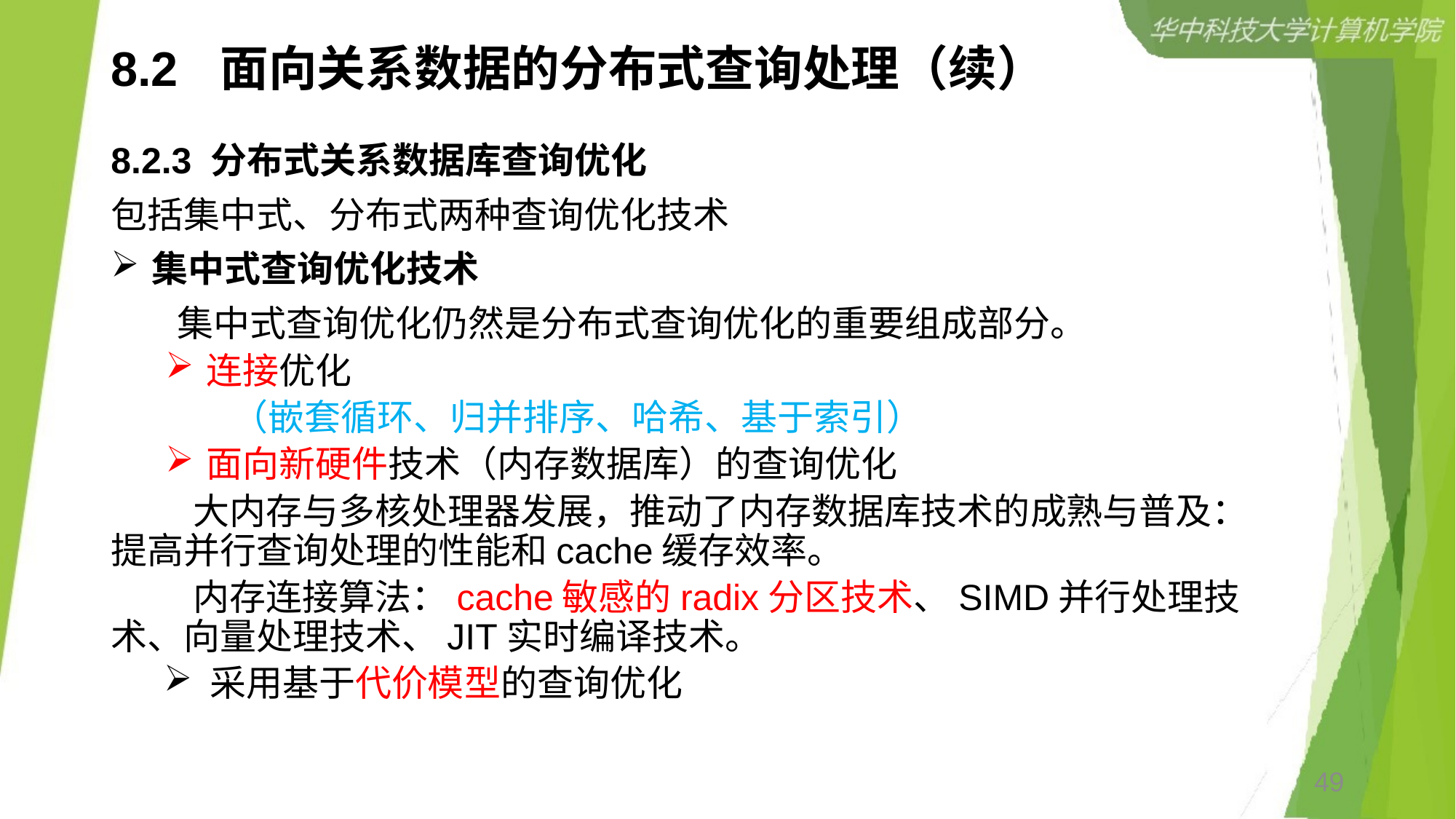

# 8.2	面向关系数据的分布式查询处理（续）
8.2.3 分布式关系数据库查询优化
包括集中式、分布式两种查询优化技术
集中式查询优化技术
       集中式查询优化仍然是分布式查询优化的重要组成部分。
连接优化
       （嵌套循环、归并排序、哈希、基于索引）
面向新硬件技术（内存数据库）的查询优化
         大内存与多核处理器发展，推动了内存数据库技术的成熟与普及：提高并行查询处理的性能和cache缓存效率。
         内存连接算法：cache敏感的radix分区技术、SIMD并行处理技术、向量处理技术、JIT实时编译技术。
 采用基于代价模型的查询优化

49